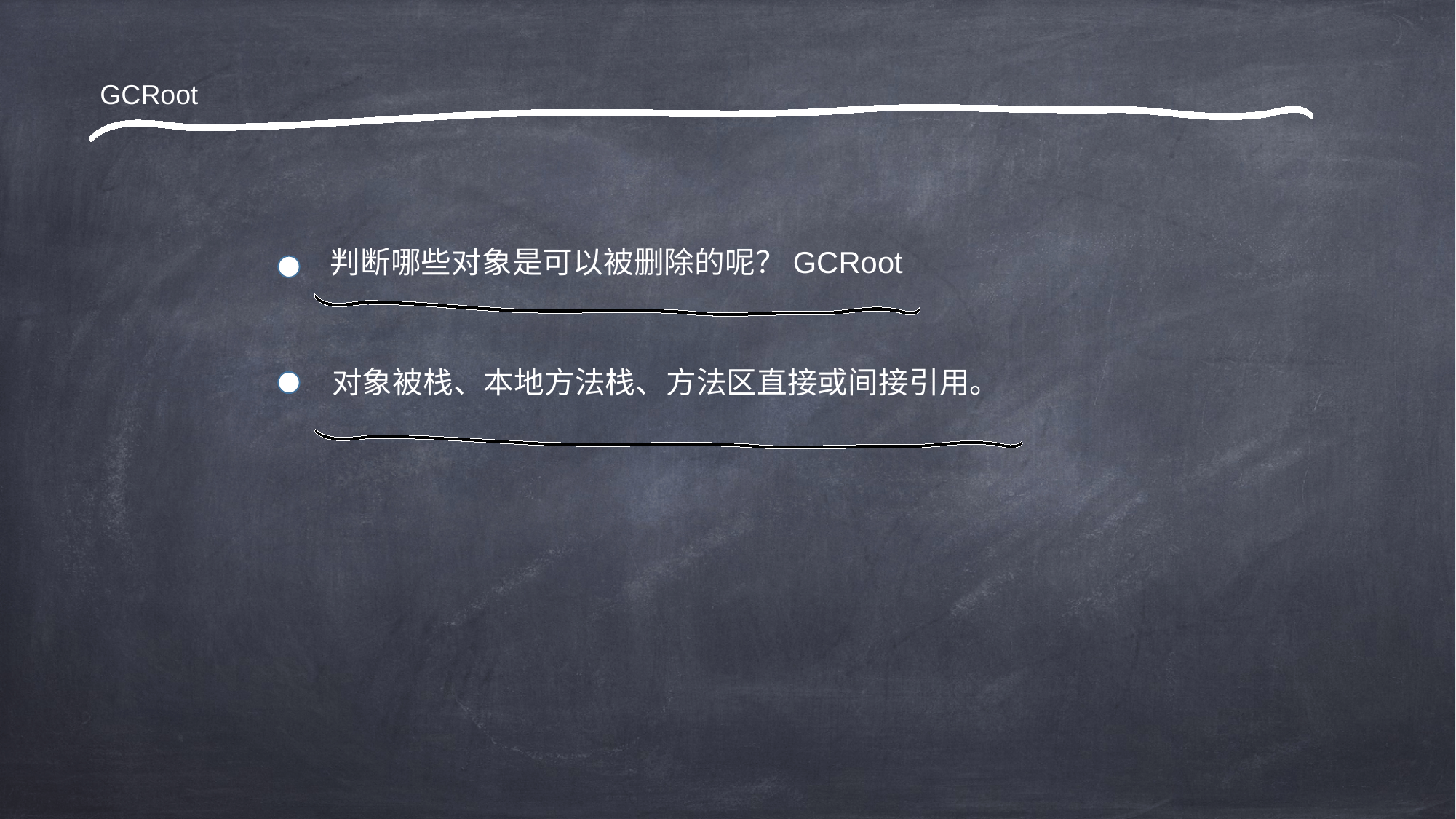

GCRoot

判断哪些对象是可以被删除的呢？GCRoot

对象被栈、本地方法栈、方法区直接或间接引用。